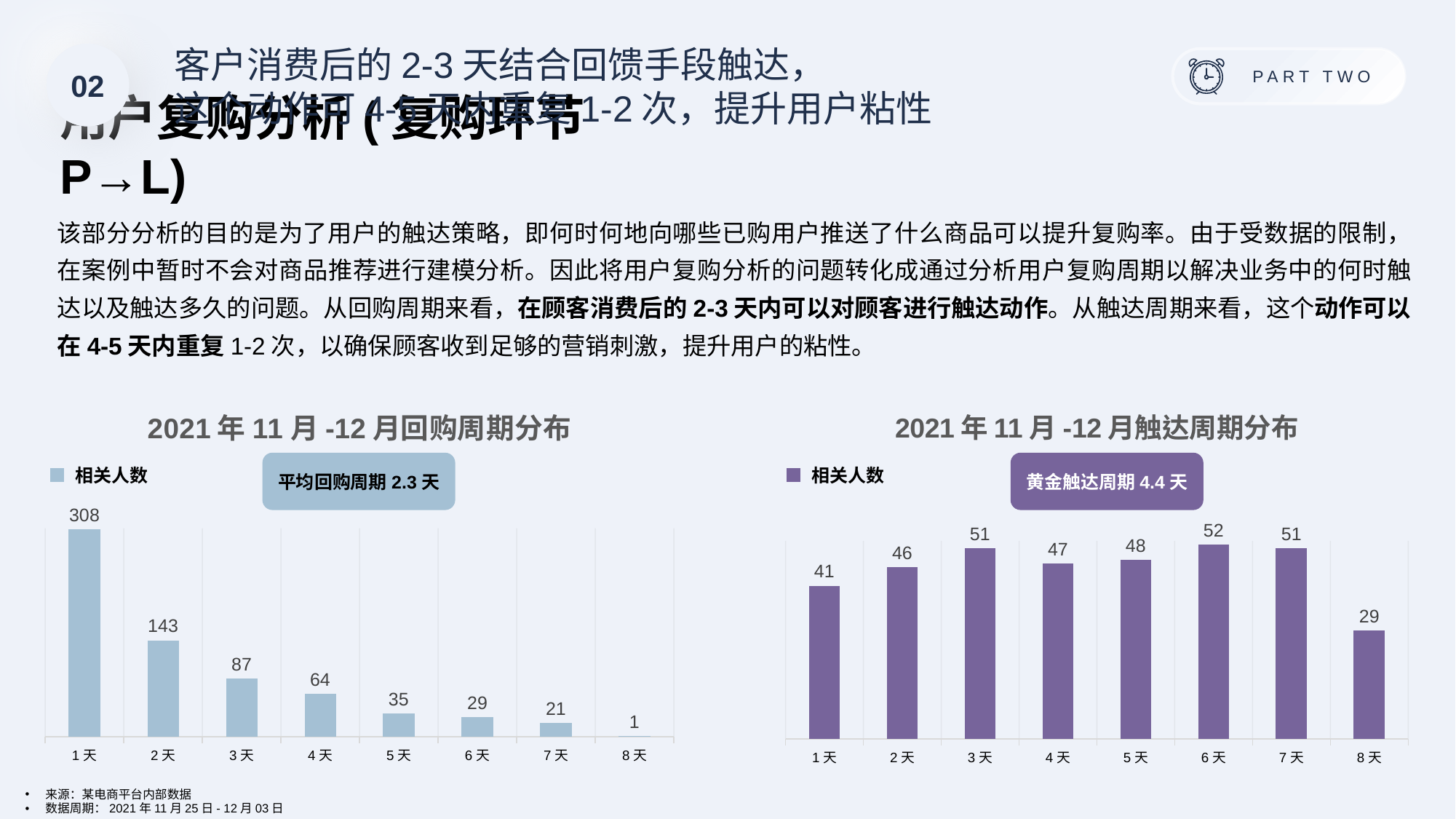

客户消费后的2-3天结合回馈手段触达，
这个动作可4-5天内重复1-2次，提升用户粘性

02
用户复购分析(复购环节P→L)
该部分分析的目的是为了用户的触达策略，即何时何地向哪些已购用户推送了什么商品可以提升复购率。由于受数据的限制，在案例中暂时不会对商品推荐进行建模分析。因此将用户复购分析的问题转化成通过分析用户复购周期以解决业务中的何时触达以及触达多久的问题。从回购周期来看，在顾客消费后的2-3天内可以对顾客进行触达动作。从触达周期来看，这个动作可以在4-5天内重复1-2次，以确保顾客收到足够的营销刺激，提升用户的粘性。

### Chart: 2021年11月-12月回购周期分布

| Category | 相关人数 |
|---|---|
| 1天 | 308.0 |
| 2天 | 143.0 |
| 3天 | 87.0 |
| 4天 | 64.0 |
| 5天 | 35.0 |
| 6天 | 29.0 |
| 7天 | 21.0 |
| 8天 | 1.0 |

### Chart: 2021年11月-12月触达周期分布

| Category | 相关人数 |
|---|---|
| 1天 | 41.0 |
| 2天 | 46.0 |
| 3天 | 51.0 |
| 4天 | 47.0 |
| 5天 | 48.0 |
| 6天 | 52.0 |
| 7天 | 51.0 |
| 8天 | 29.0 |
平均回购周期2.3天
黄金触达周期4.4天
相关人数
相关人数

来源：某电商平台内部数据
数据周期：2021年11月25日- 12月03日